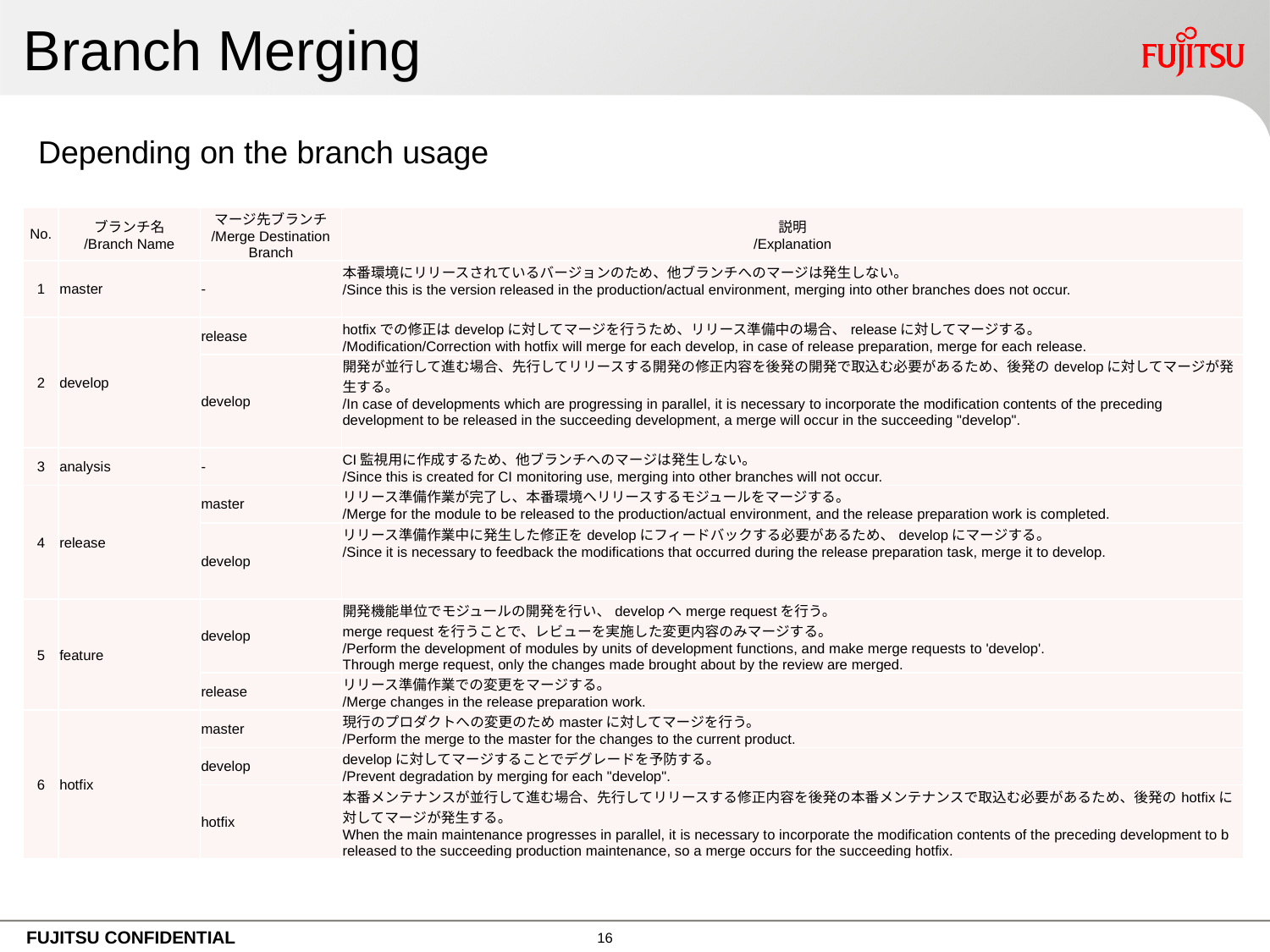

# Branch Merging
Depending on the branch usage
| No. | ブランチ名 /Branch Name | マージ先ブランチ /Merge Destination Branch | 説明 /Explanation |
| --- | --- | --- | --- |
| 1 | master | - | 本番環境にリリースされているバージョンのため、他ブランチへのマージは発生しない。 /Since this is the version released in the production/actual environment, merging into other branches does not occur. |
| 2 | develop | release | hotfixでの修正はdevelopに対してマージを行うため、リリース準備中の場合、releaseに対してマージする。 /Modification/Correction with hotfix will merge for each develop, in case of release preparation, merge for each release. |
|  |  | develop | 開発が並行して進む場合、先行してリリースする開発の修正内容を後発の開発で取込む必要があるため、後発のdevelopに対してマージが発生する。 /In case of developments which are progressing in parallel, it is necessary to incorporate the modification contents of the preceding development to be released in the succeeding development, a merge will occur in the succeeding "develop". |
| 3 | analysis | - | CI監視用に作成するため、他ブランチへのマージは発生しない。 /Since this is created for CI monitoring use, merging into other branches will not occur. |
| 4 | release | master | リリース準備作業が完了し、本番環境へリリースするモジュールをマージする。 /Merge for the module to be released to the production/actual environment, and the release preparation work is completed. |
|  |  | develop | リリース準備作業中に発生した修正をdevelopにフィードバックする必要があるため、developにマージする。 /Since it is necessary to feedback the modifications that occurred during the release preparation task, merge it to develop. |
| 5 | feature | develop | 開発機能単位でモジュールの開発を行い、developへmerge requestを行う。 merge requestを行うことで、レビューを実施した変更内容のみマージする。 /Perform the development of modules by units of development functions, and make merge requests to 'develop'. Through merge request, only the changes made brought about by the review are merged. |
|  |  | release | リリース準備作業での変更をマージする。 /Merge changes in the release preparation work. |
| 6 | hotfix | master | 現行のプロダクトへの変更のためmasterに対してマージを行う。 /Perform the merge to the master for the changes to the current product. |
|  |  | develop | developに対してマージすることでデグレードを予防する。 /Prevent degradation by merging for each "develop". |
|  |  | hotfix | 本番メンテナンスが並行して進む場合、先行してリリースする修正内容を後発の本番メンテナンスで取込む必要があるため、後発のhotfixに対してマージが発生する。 When the main maintenance progresses in parallel, it is necessary to incorporate the modification contents of the preceding development to b released to the succeeding production maintenance, so a merge occurs for the succeeding hotfix. |
16